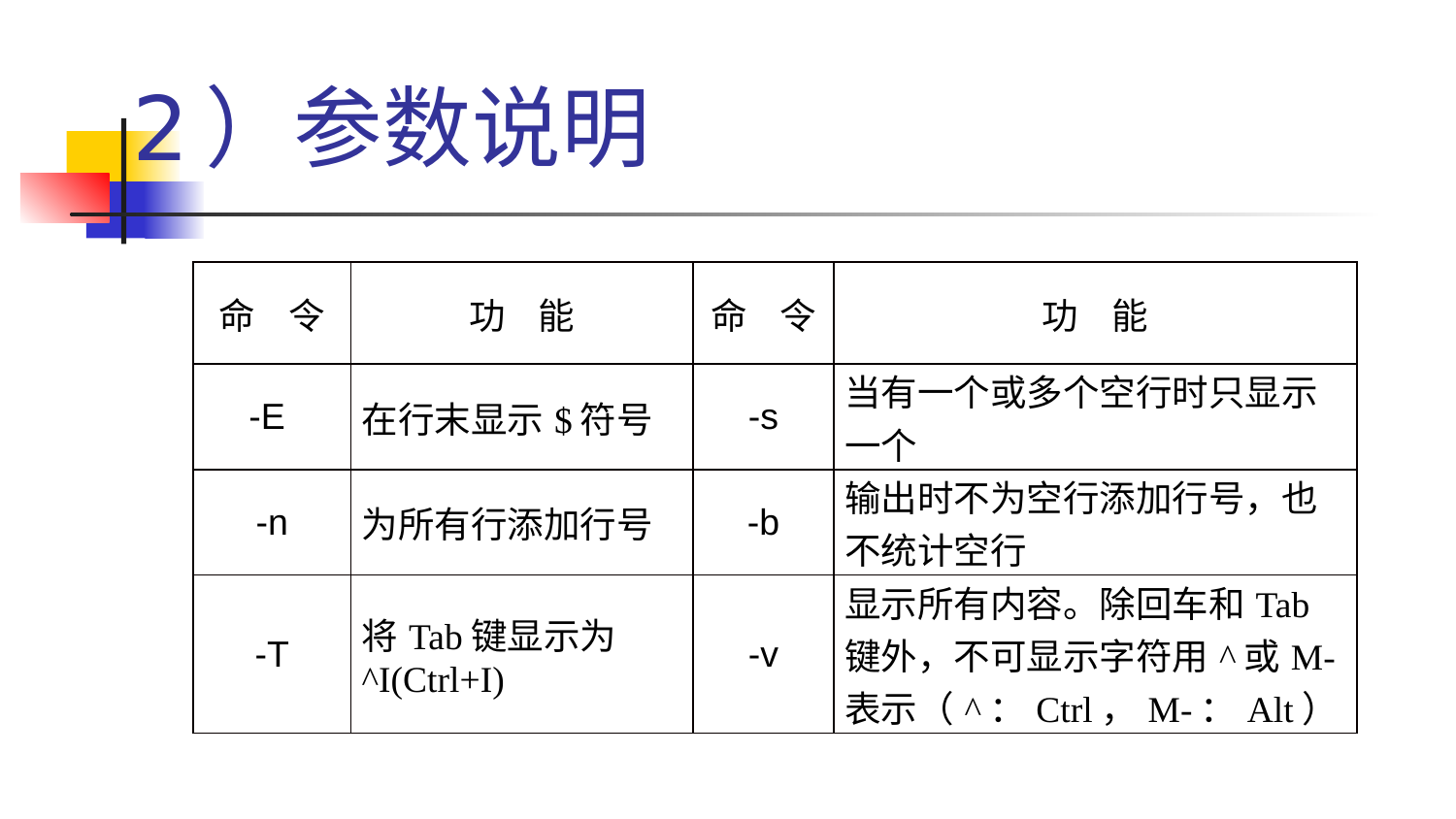

# 2）参数说明

| 命 令 | 功 能 | 命 令 | 功 能 |
| --- | --- | --- | --- |
| -E | 在行末显示$符号 | -s | 当有一个或多个空行时只显示一个 |
| -n | 为所有行添加行号 | -b | 输出时不为空行添加行号，也不统计空行 |
| -T | 将Tab键显示为^I(Ctrl+I) | -v | 显示所有内容。除回车和Tab键外，不可显示字符用^或M-表示（^：Ctrl，M-：Alt） |